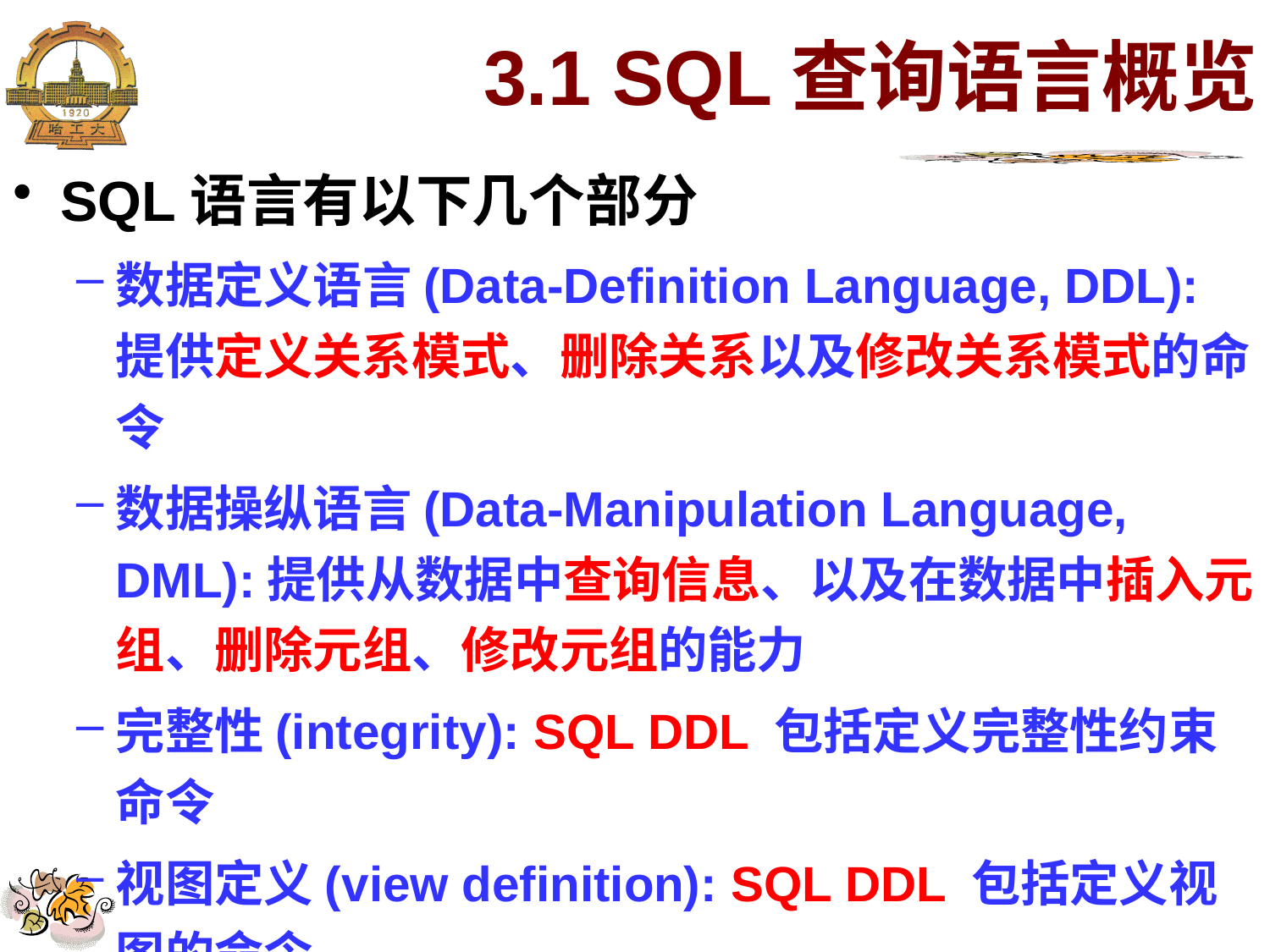

# 3.1 SQL查询语言概览
SQL语言有以下几个部分
数据定义语言(Data-Definition Language, DDL): 提供定义关系模式、删除关系以及修改关系模式的命令
数据操纵语言(Data-Manipulation Language, DML):提供从数据中查询信息、以及在数据中插入元组、删除元组、修改元组的能力
完整性(integrity): SQL DDL 包括定义完整性约束命令
视图定义(view definition): SQL DDL 包括定义视图的命令